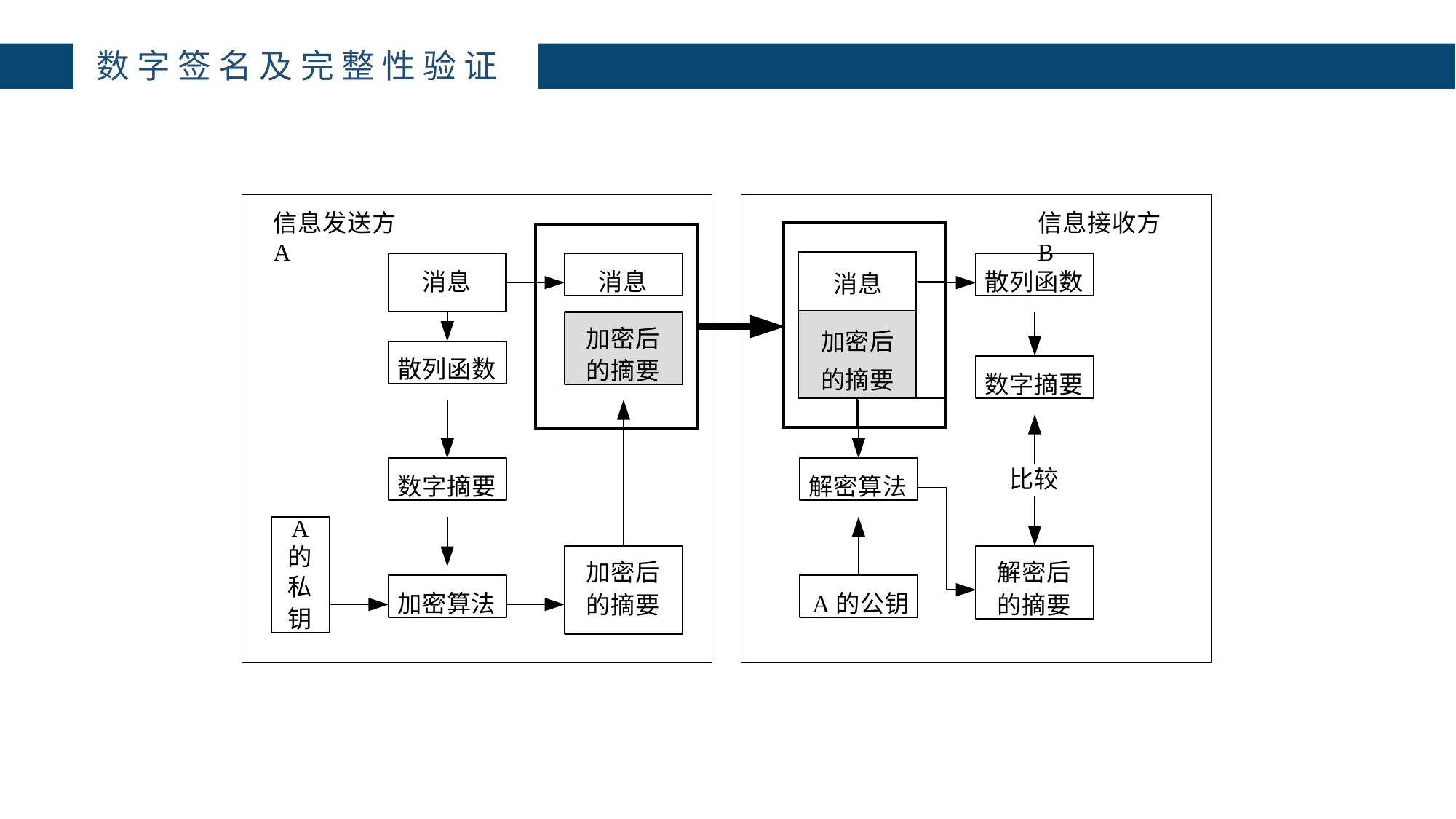

# 数字签名及完整性验证

信息发送方A
信息接收方B
|  |  |  |  |
| --- | --- | --- | --- |
|  | 消息 |  |  |
|  |  |  |  |
|  | 加密后 的摘要 |  |  |
|  |  |  |  |

消息
散列函数
消息

加密后 的摘要

散列函数
数字摘要

数字摘要
解密算法
比较

A
的 私
钥

解密后 的摘要

加密后 的摘要
加密算法
A的公钥